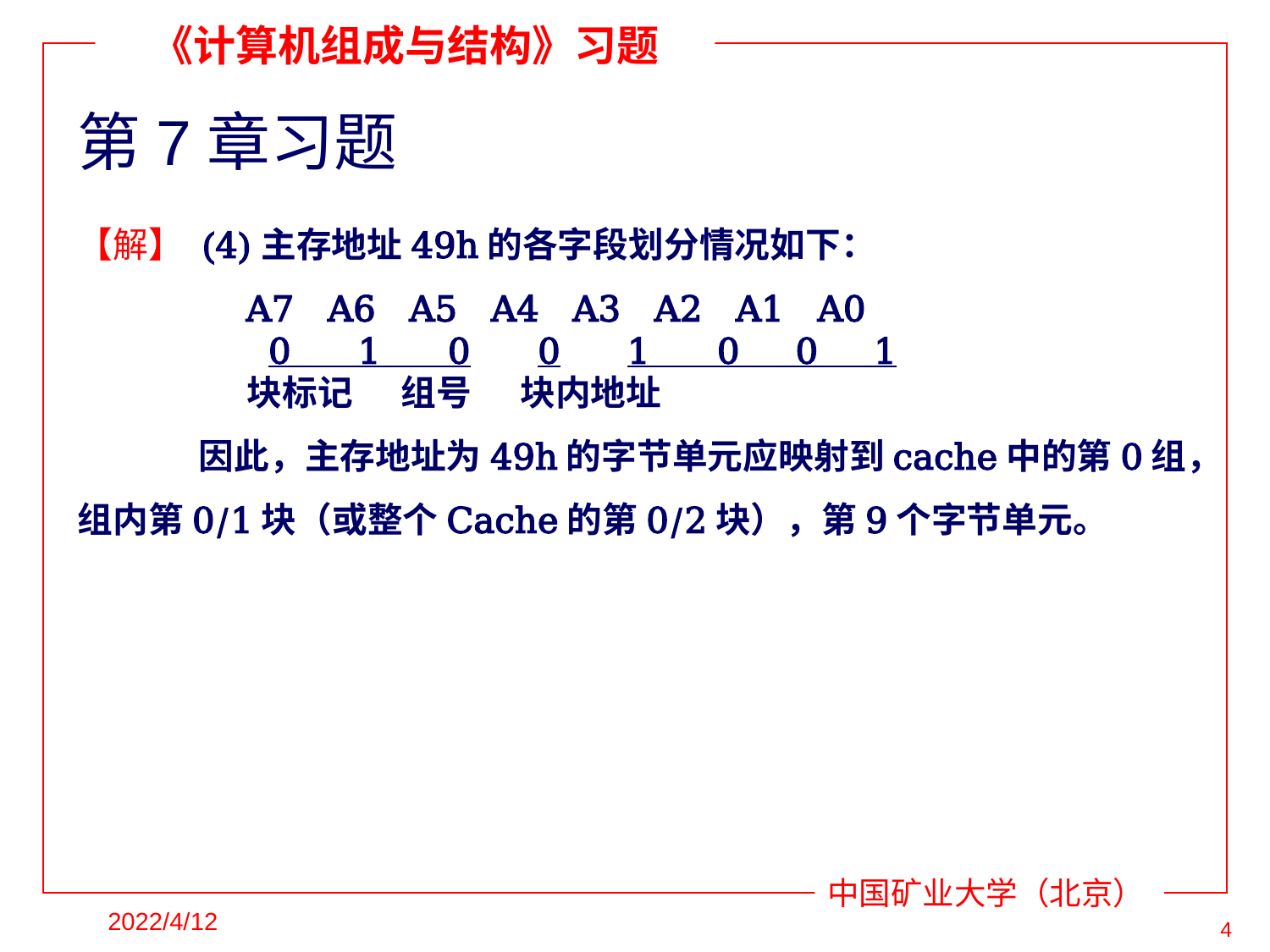

# 第7章习题
【解】 (4)主存地址49h的各字段划分情况如下：
               A7   A6   A5   A4   A3   A2   A1   A0
                 0      1      0      0      1      0     0     1
                    块标记      组号      块内地址
              因此，主存地址为49h的字节单元应映射到cache中的第0组，组内第0/1块（或整个Cache的第0/2块），第9个字节单元。

2022/4/12